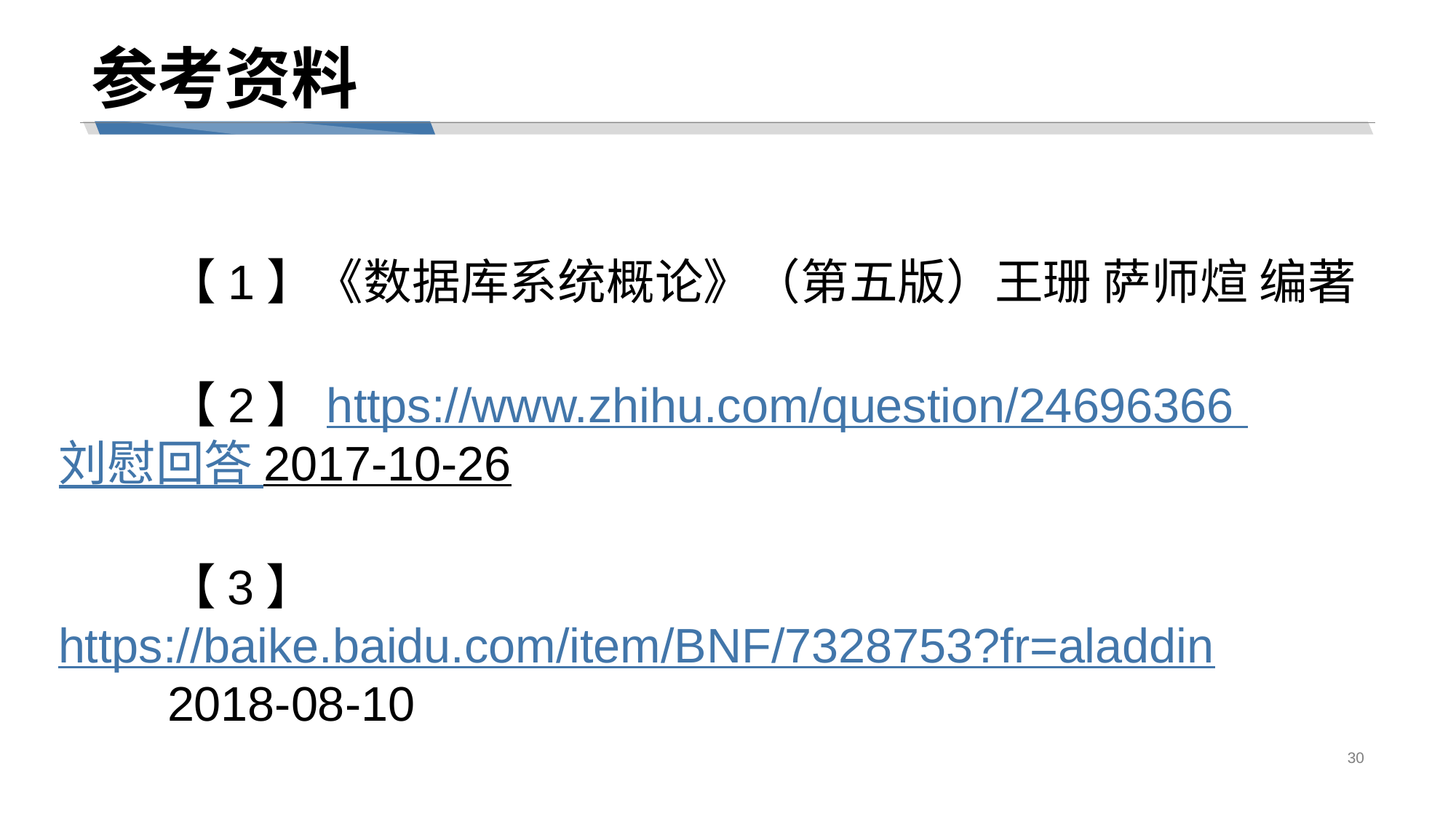

# 参考资料
	【1】《数据库系统概论》（第五版）王珊 萨师煊 编著
	【2】https://www.zhihu.com/question/24696366 刘慰回答 2017-10-26
	【3】	https://baike.baidu.com/item/BNF/7328753?fr=aladdin
	2018-08-10
30